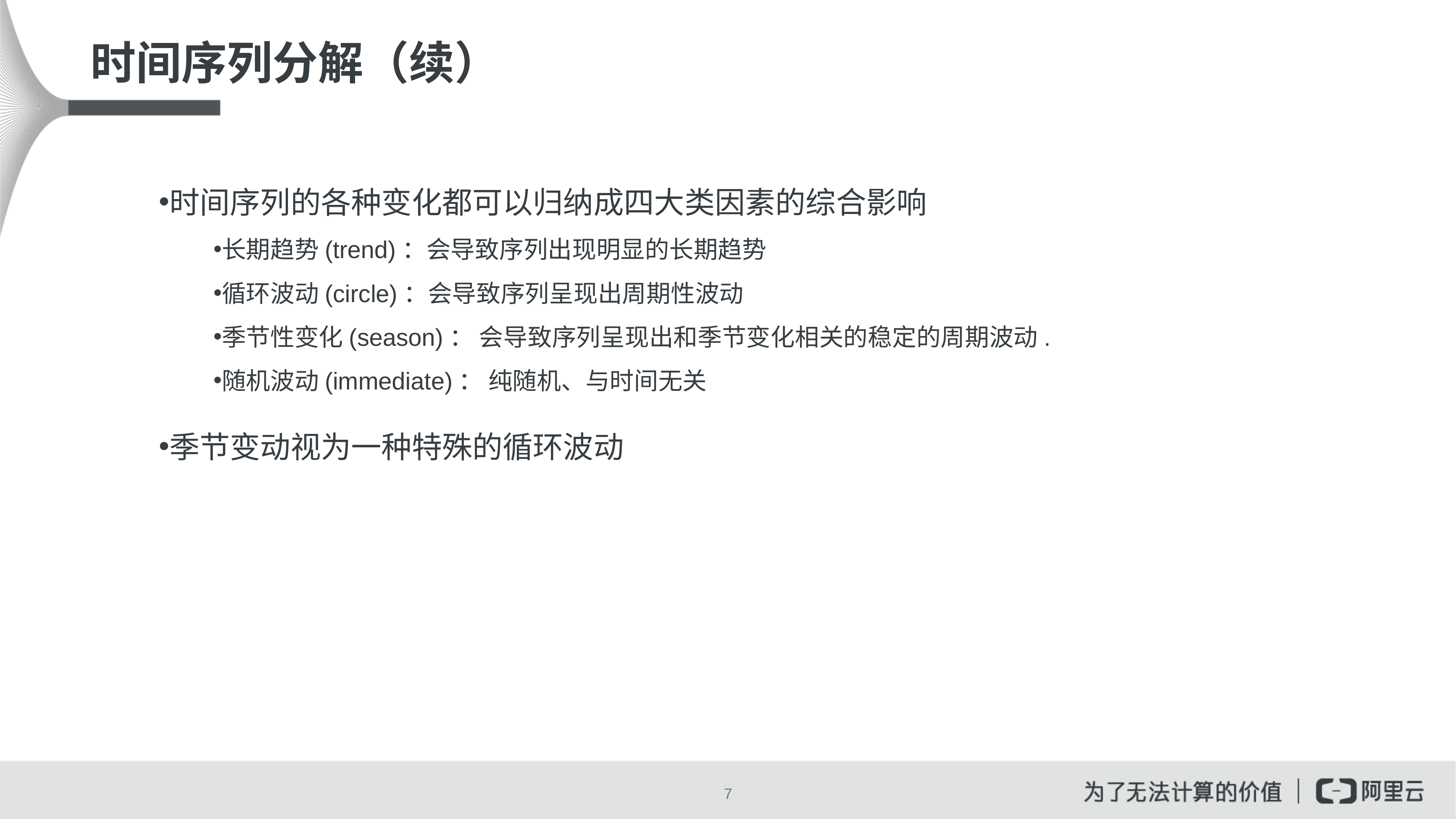

# 时间序列分解（续）
时间序列的各种变化都可以归纳成四大类因素的综合影响
长期趋势(trend)：会导致序列出现明显的长期趋势
循环波动(circle)：会导致序列呈现出周期性波动
季节性变化(season)： 会导致序列呈现出和季节变化相关的稳定的周期波动.
随机波动(immediate)： 纯随机、与时间无关
季节变动视为一种特殊的循环波动